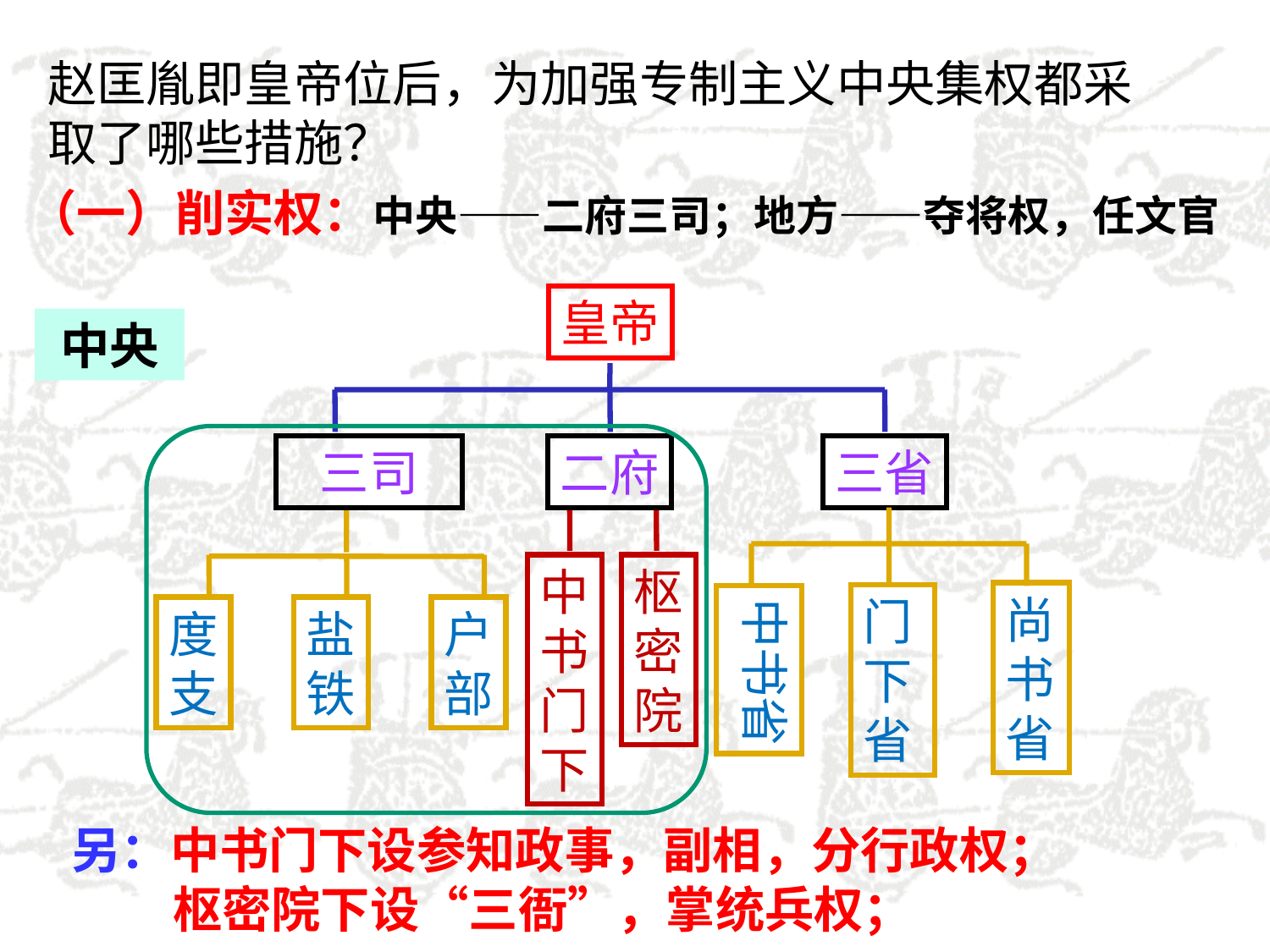

赵匡胤即皇帝位后，为加强专制主义中央集权都采取了哪些措施？
（一）削实权：中央——二府三司；地方——夺将权，任文官
皇帝
中央

三司
二府
三省

中
书
门
下
枢
密
院

尚书省
门下省
中书省
度
支
盐
铁
户
部
另：中书门下设参知政事，副相，分行政权；
        枢密院下设“三衙”，掌统兵权；